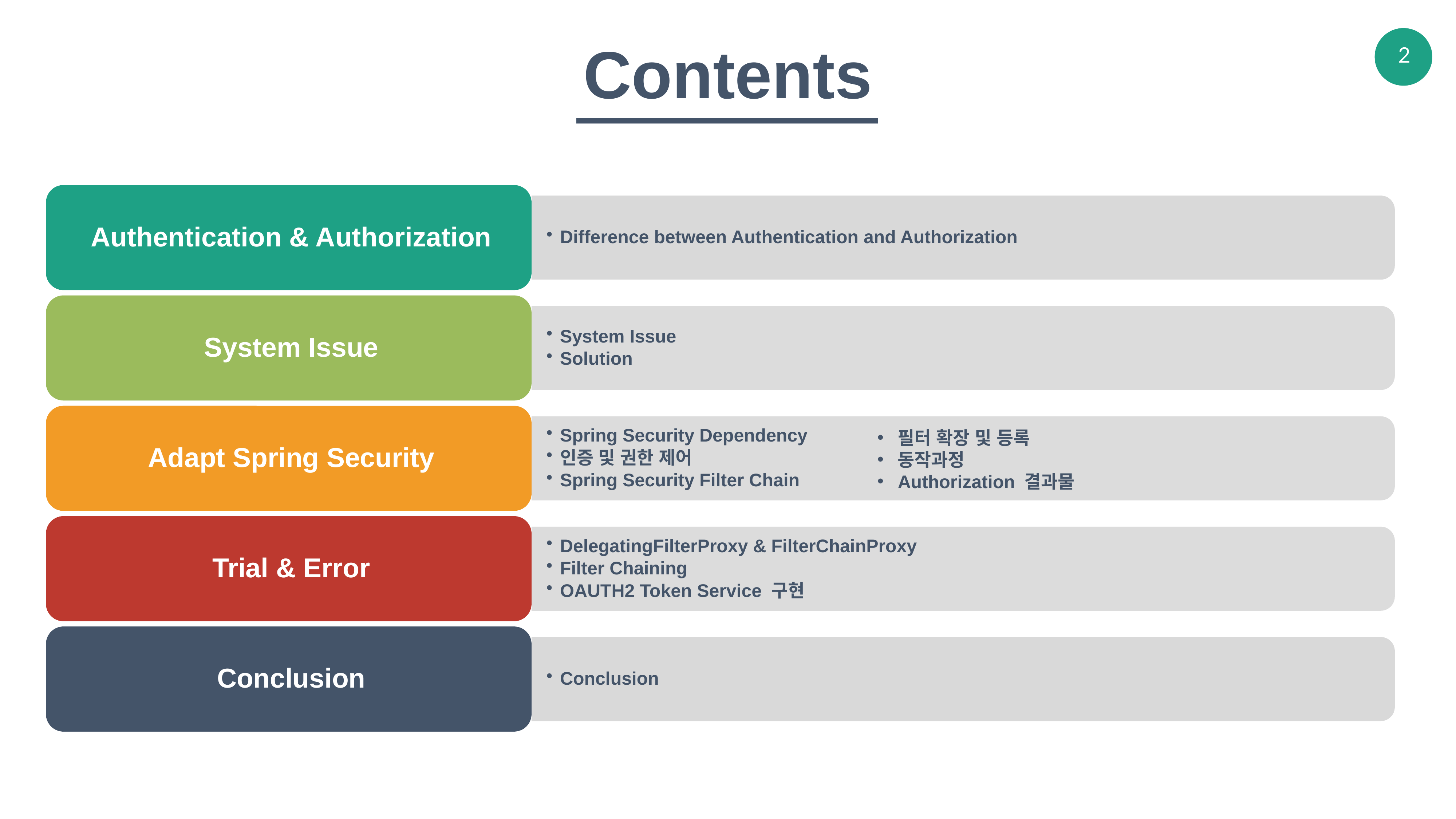

Contents

Difference between Authentication and Authorization
Authentication & Authorization
System Issue
Solution
System Issue
Spring Security Dependency
인증 및 권한 제어
Spring Security Filter Chain
Adapt Spring Security
DelegatingFilterProxy & FilterChainProxy
Filter Chaining
OAUTH2 Token Service 구현
Trial & Error
Conclusion
Conclusion
필터 확장 및 등록
동작과정
Authorization 결과물